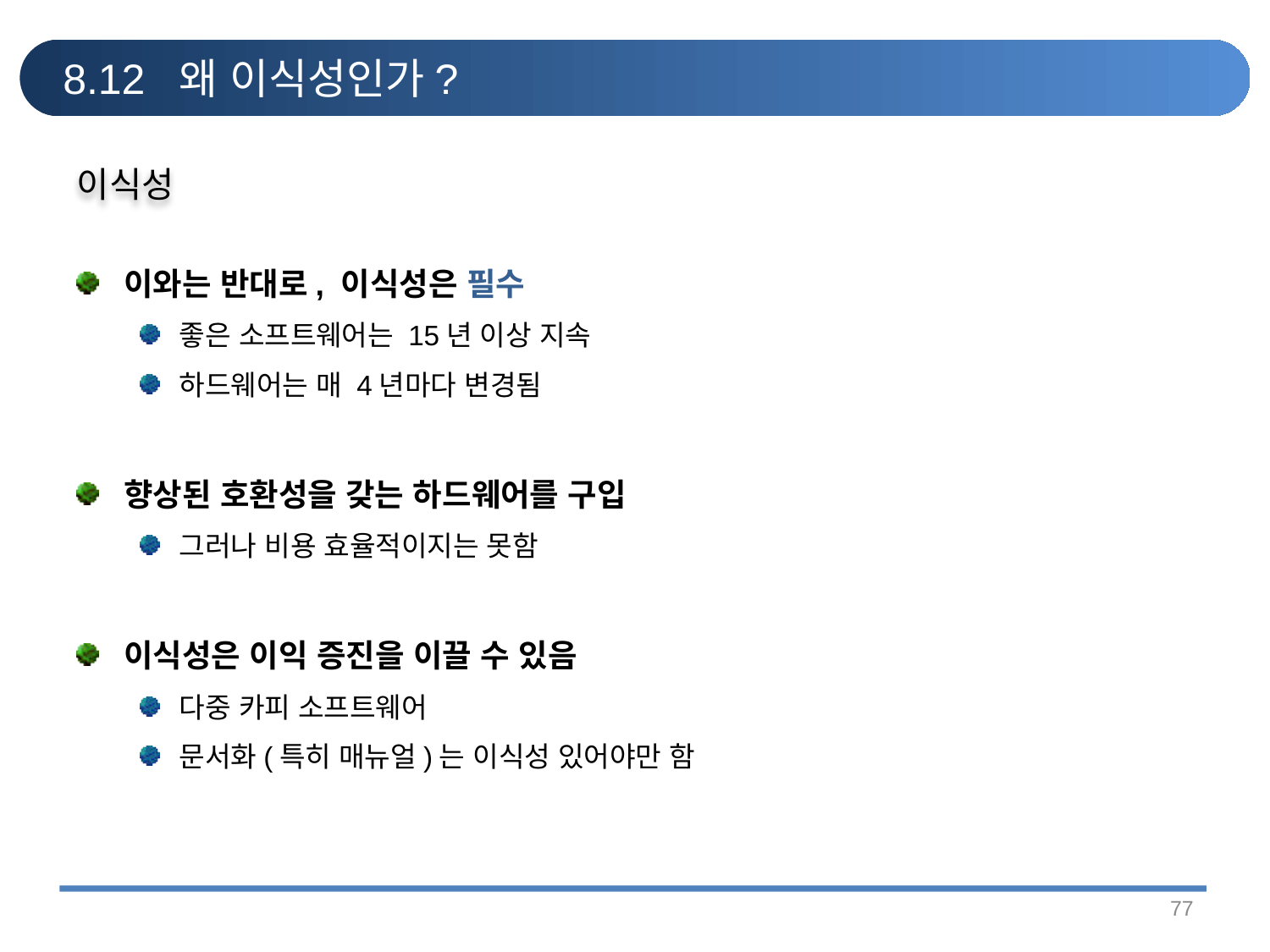

# 8.12  왜 이식성인가?
이식성
이와는 반대로, 이식성은 필수
좋은 소프트웨어는 15년 이상 지속
하드웨어는 매 4년마다 변경됨

향상된 호환성을 갖는 하드웨어를 구입
그러나 비용 효율적이지는 못함

이식성은 이익 증진을 이끌 수 있음
다중 카피 소프트웨어
문서화(특히 매뉴얼)는 이식성 있어야만 함
77